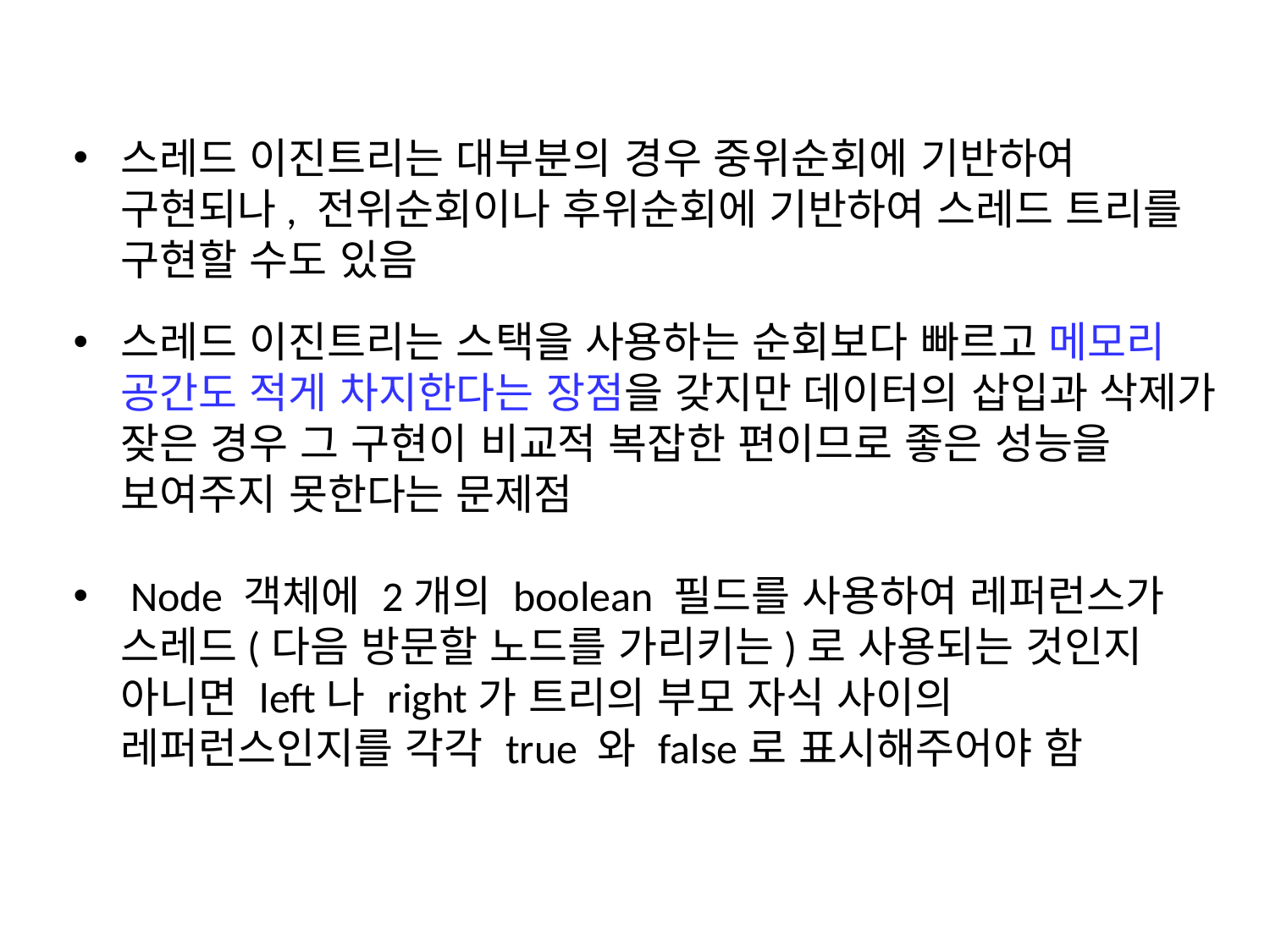

스레드 이진트리는 대부분의 경우 중위순회에 기반하여 구현되나, 전위순회이나 후위순회에 기반하여 스레드 트리를 구현할 수도 있음
스레드 이진트리는 스택을 사용하는 순회보다 빠르고 메모리 공간도 적게 차지한다는 장점을 갖지만 데이터의 삽입과 삭제가 잦은 경우 그 구현이 비교적 복잡한 편이므로 좋은 성능을 보여주지 못한다는 문제점

 Node 객체에 2개의 boolean 필드를 사용하여 레퍼런스가 스레드(다음 방문할 노드를 가리키는)로 사용되는 것인지 아니면 left나 right가 트리의 부모 자식 사이의 레퍼런스인지를 각각 true 와 false로 표시해주어야 함